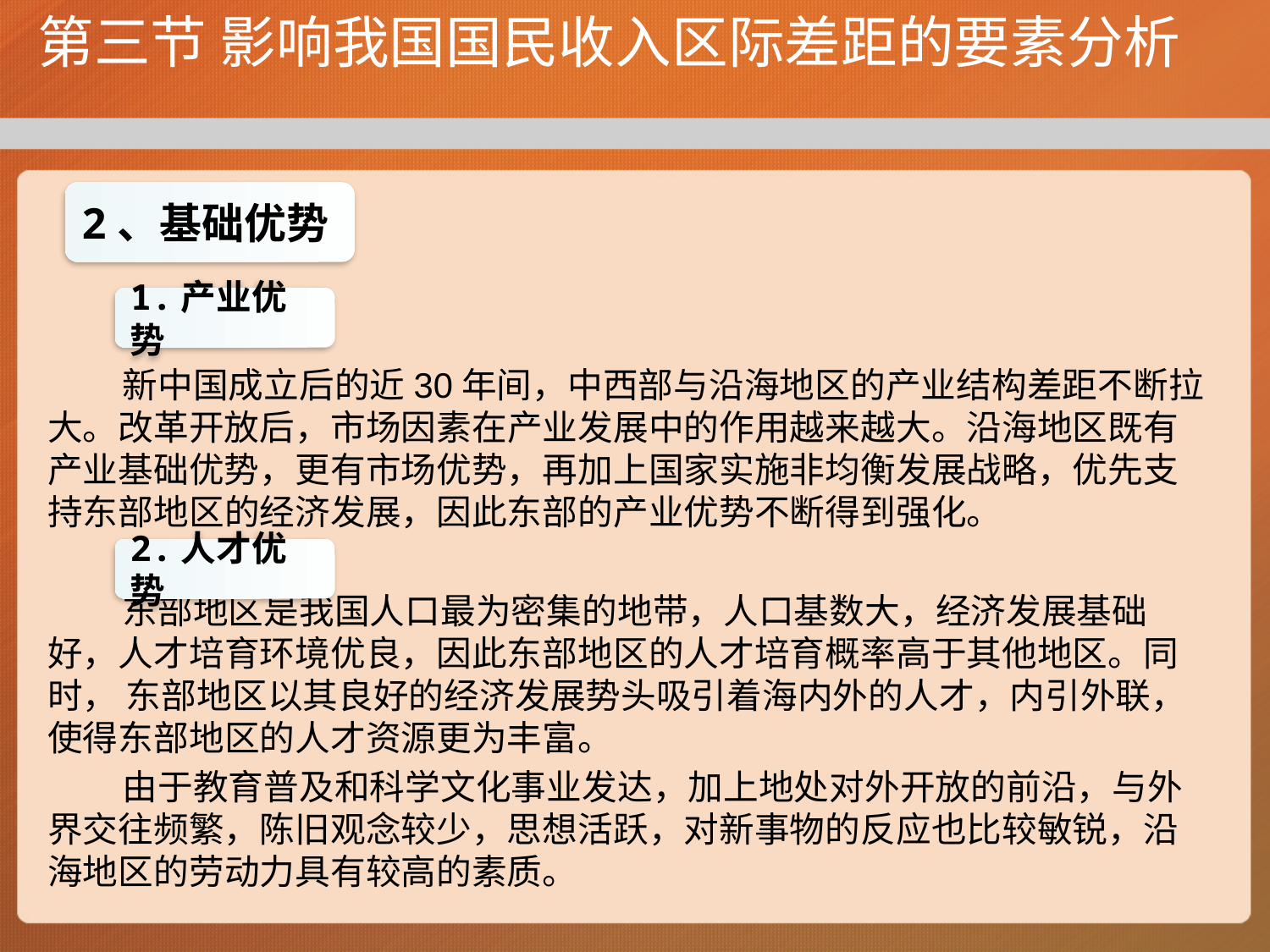

# 第三节 影响我国国民收入区际差距的要素分析
2、基础优势

新中国成立后的近30年间，中西部与沿海地区的产业结构差距不断拉大。改革开放后，市场因素在产业发展中的作用越来越大。沿海地区既有产业基础优势，更有市场优势，再加上国家实施非均衡发展战略，优先支持东部地区的经济发展，因此东部的产业优势不断得到强化。

东部地区是我国人口最为密集的地带，人口基数大，经济发展基础好，人才培育环境优良，因此东部地区的人才培育概率高于其他地区。同时， 东部地区以其良好的经济发展势头吸引着海内外的人才，内引外联，使得东部地区的人才资源更为丰富。
由于教育普及和科学文化事业发达，加上地处对外开放的前沿，与外界交往频繁，陈旧观念较少，思想活跃，对新事物的反应也比较敏锐，沿海地区的劳动力具有较高的素质。
1.产业优势
2.人才优势